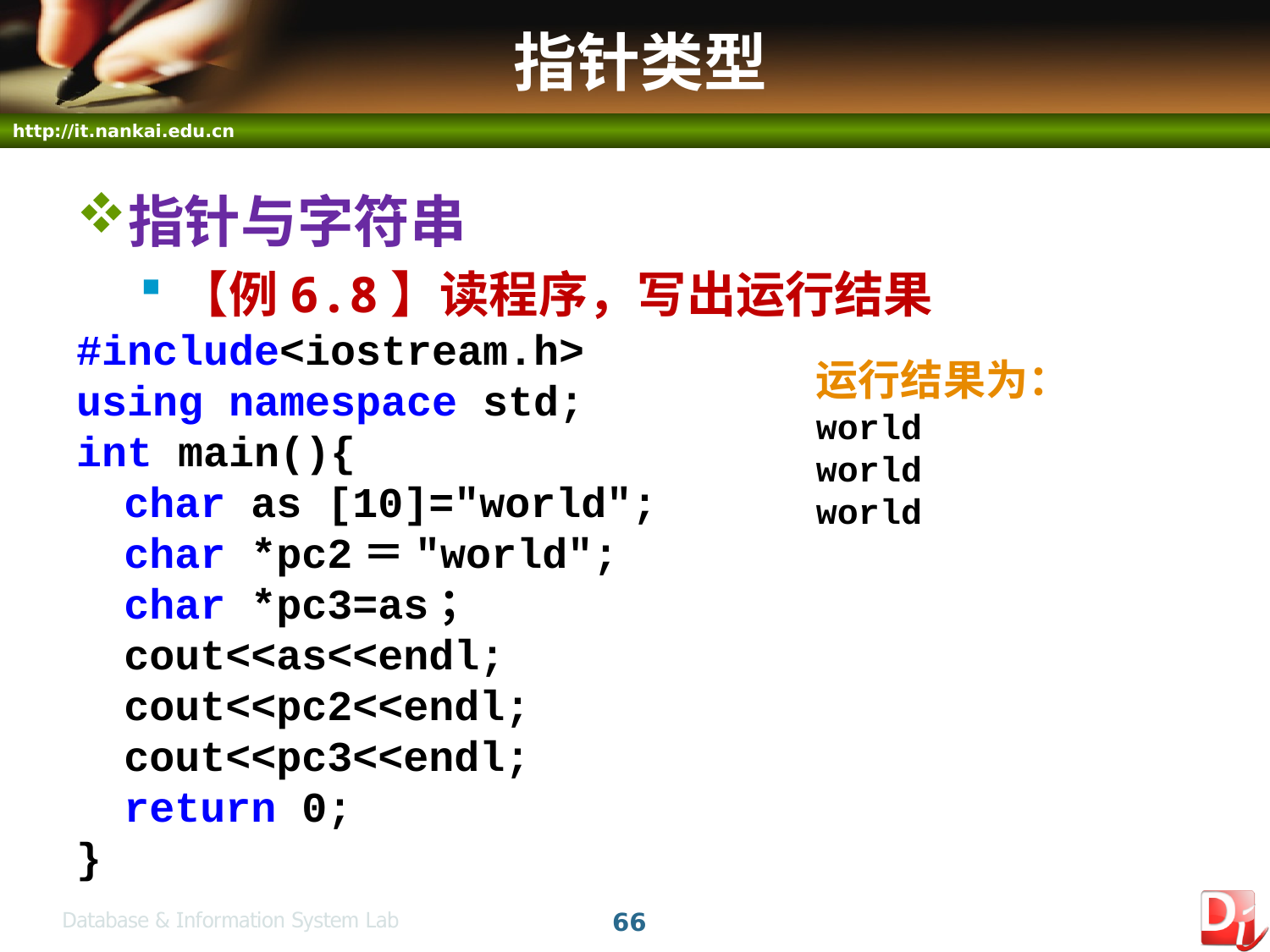

# 指针类型
指针与字符串
【例6.8】读程序，写出运行结果
#include<iostream.h>
using namespace std;
int main(){
	char as [10]="world";
	char *pc2＝"world";
	char *pc3=as；
	cout<<as<<endl;
	cout<<pc2<<endl;
	cout<<pc3<<endl;
	return 0;
}
运行结果为：
world
world
world
66
Database & Information System Lab